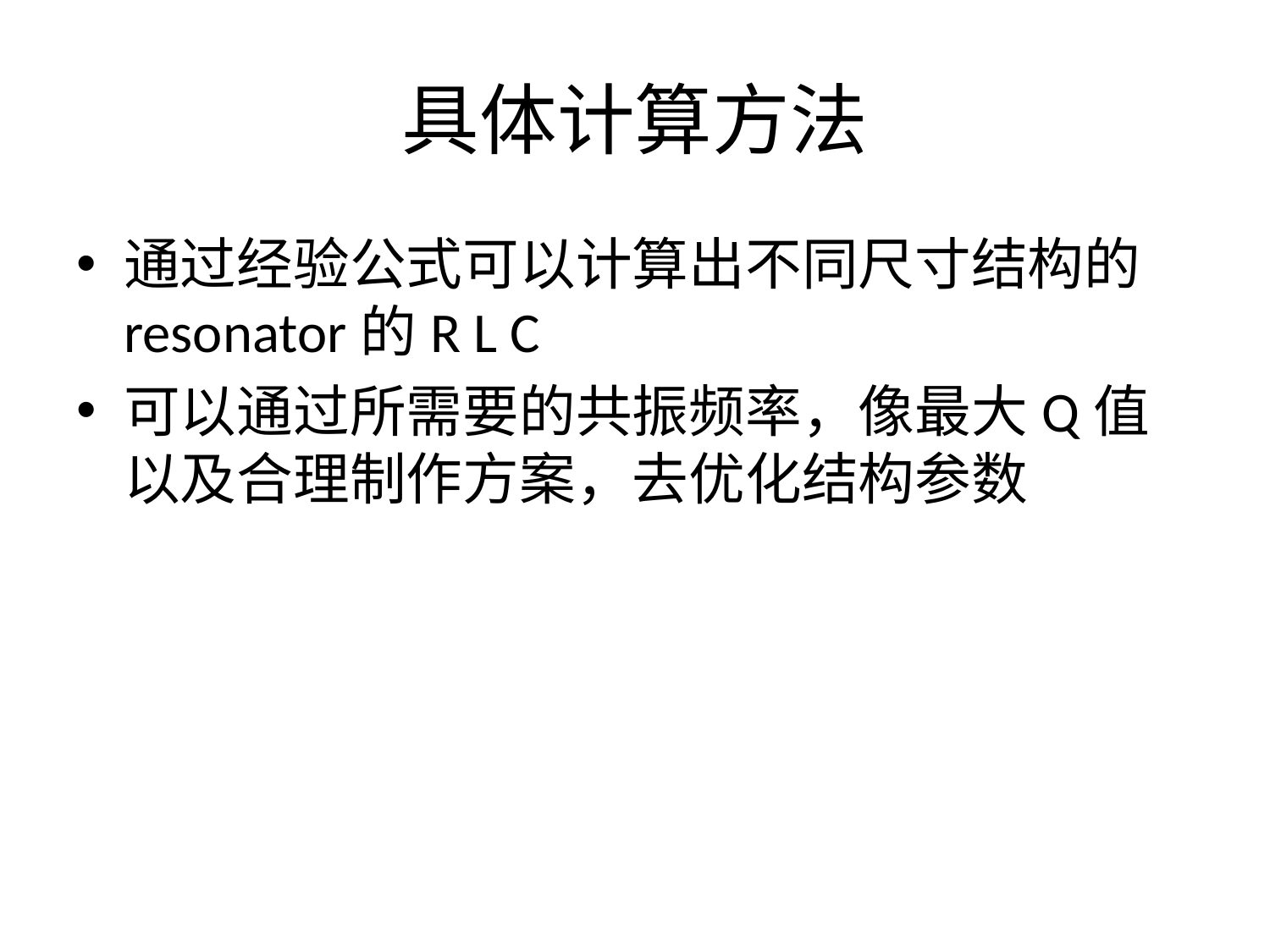

# 具体计算方法
通过经验公式可以计算出不同尺寸结构的resonator的R L C
可以通过所需要的共振频率，像最大Q值以及合理制作方案，去优化结构参数